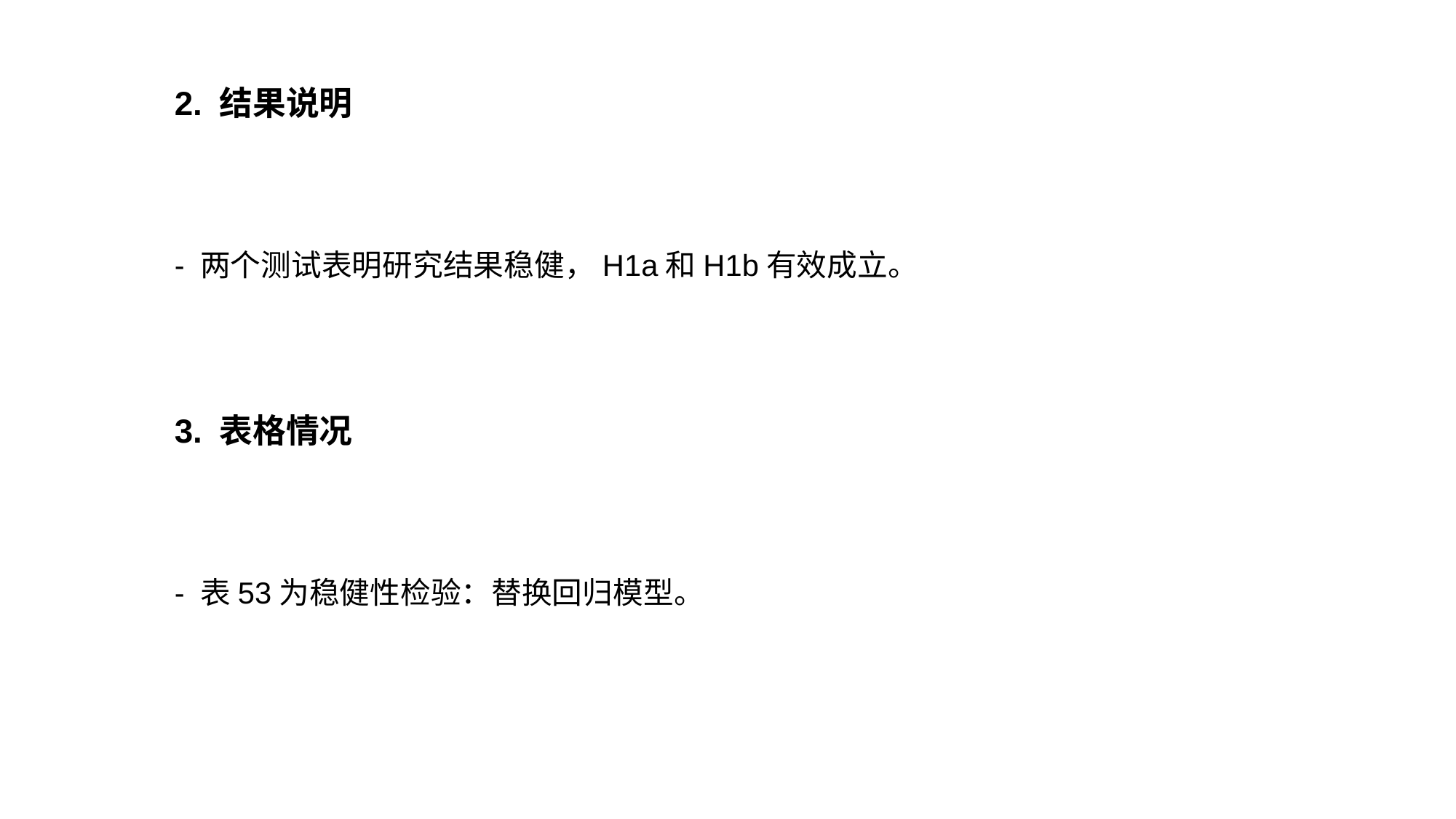

2. 结果说明

- 两个测试表明研究结果稳健，H1a和H1b有效成立。
3. 表格情况
- 表53为稳健性检验：替换回归模型。